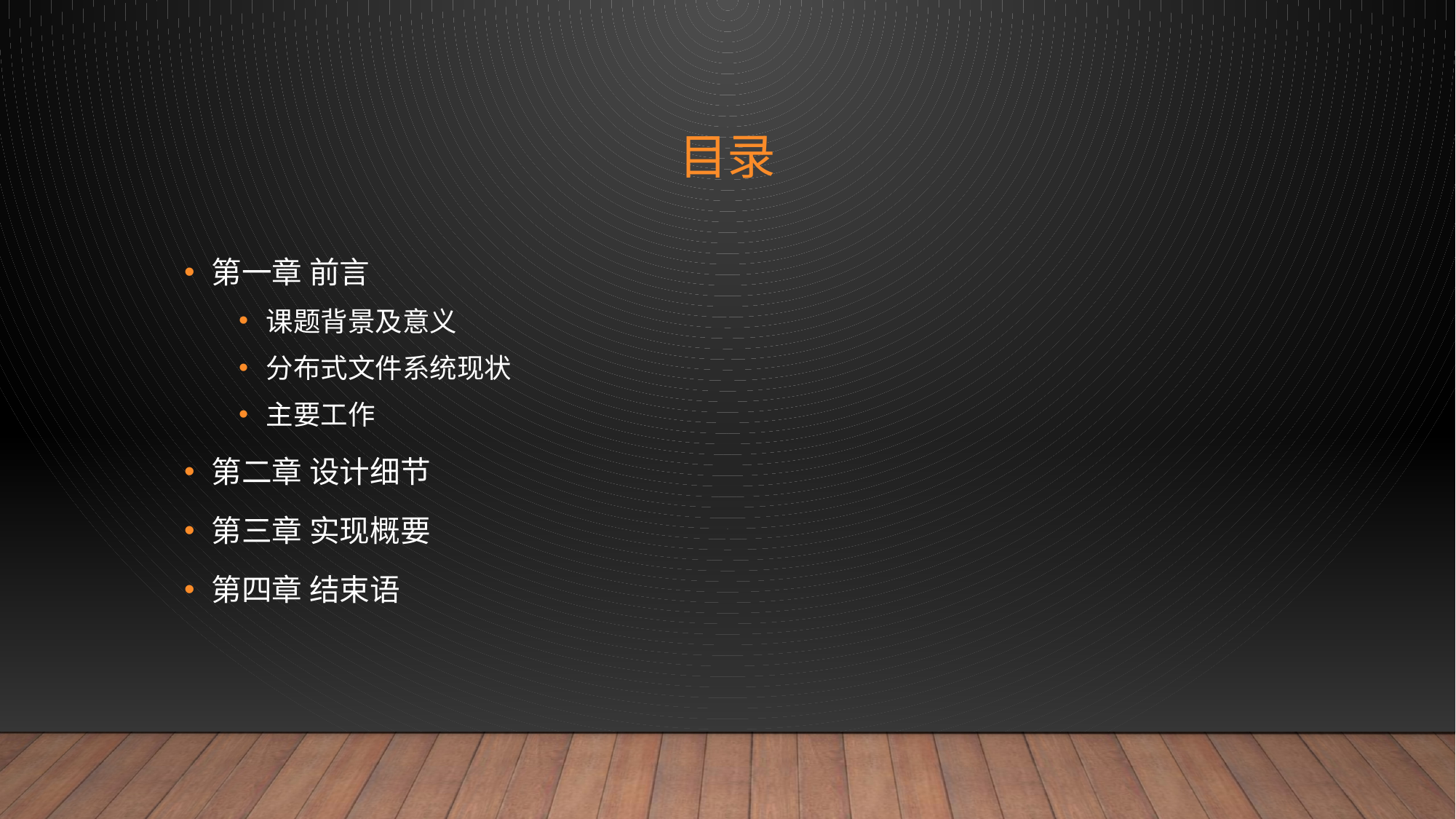

# 目录
第一章 前言
课题背景及意义
分布式文件系统现状
主要工作
第二章 设计细节
第三章 实现概要
第四章 结束语